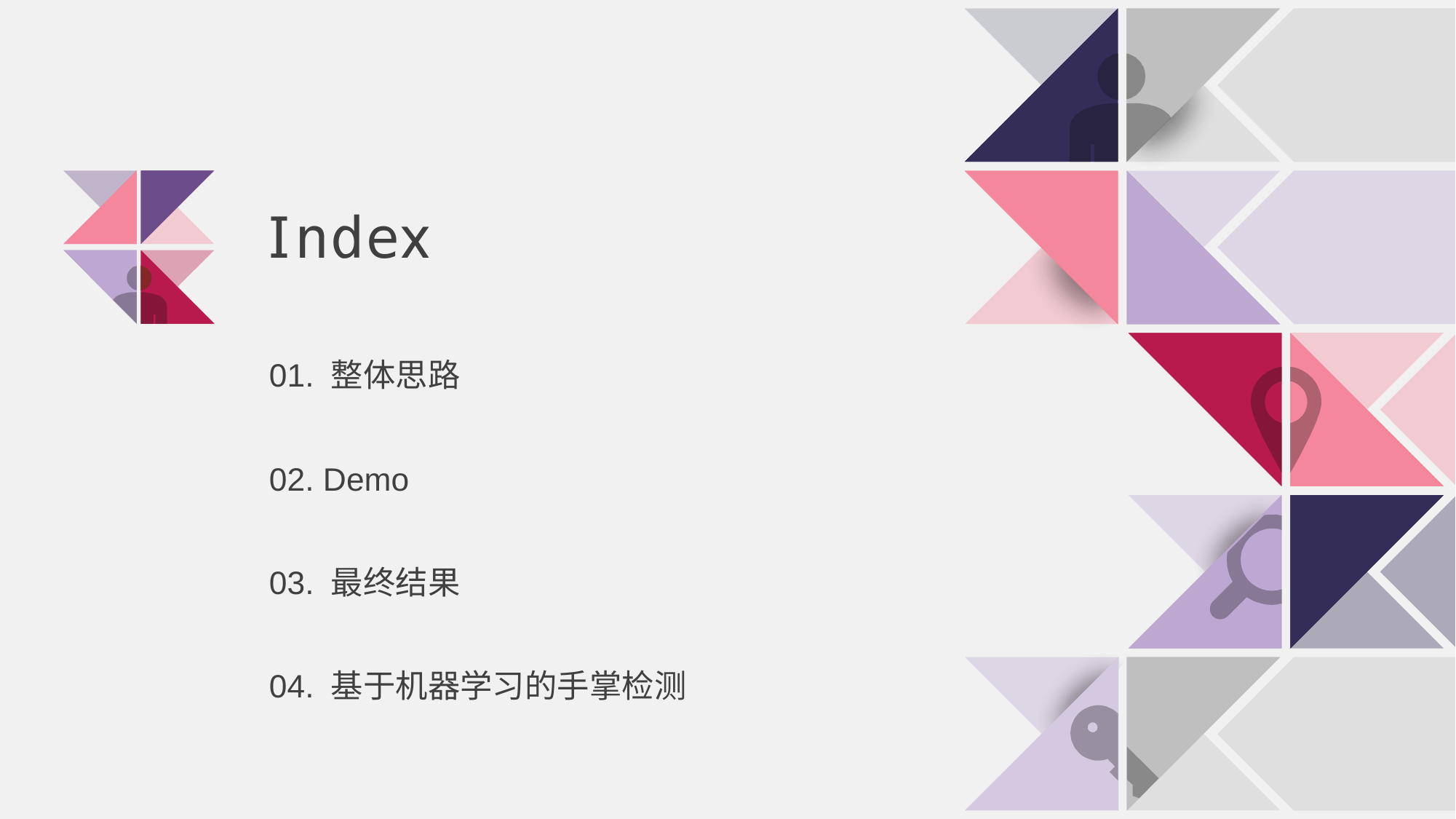

Index
01. 整体思路
02. Demo
03. 最终结果
04. 基于机器学习的手掌检测